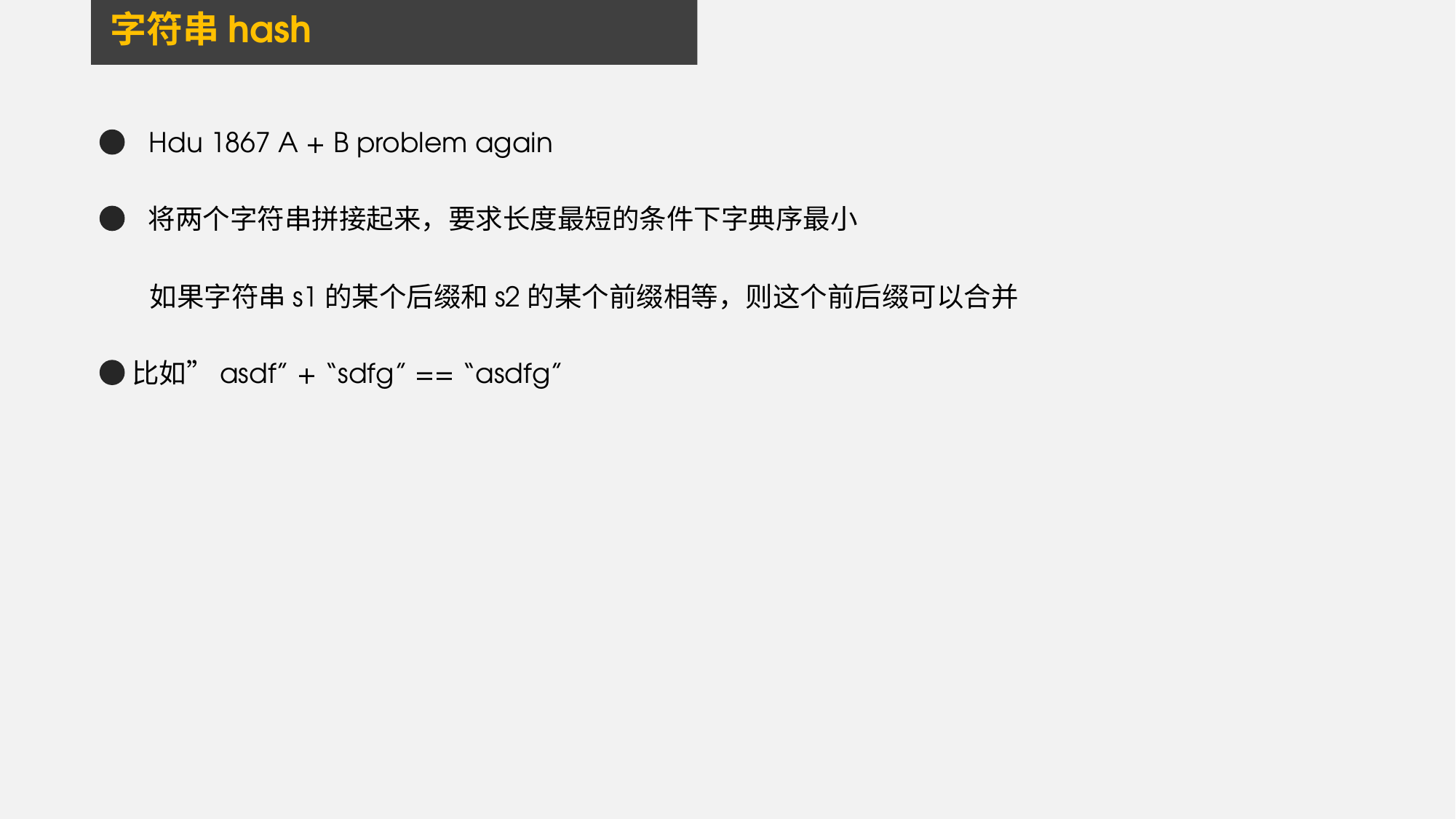

字符串hash
Hdu 1867 A + B problem again

将两个字符串拼接起来，要求长度最短的条件下字典序最小

如果字符串s1的某个后缀和s2的某个前缀相等，则这个前后缀可以合并
比如”asdf” + “sdfg” == “asdfg”